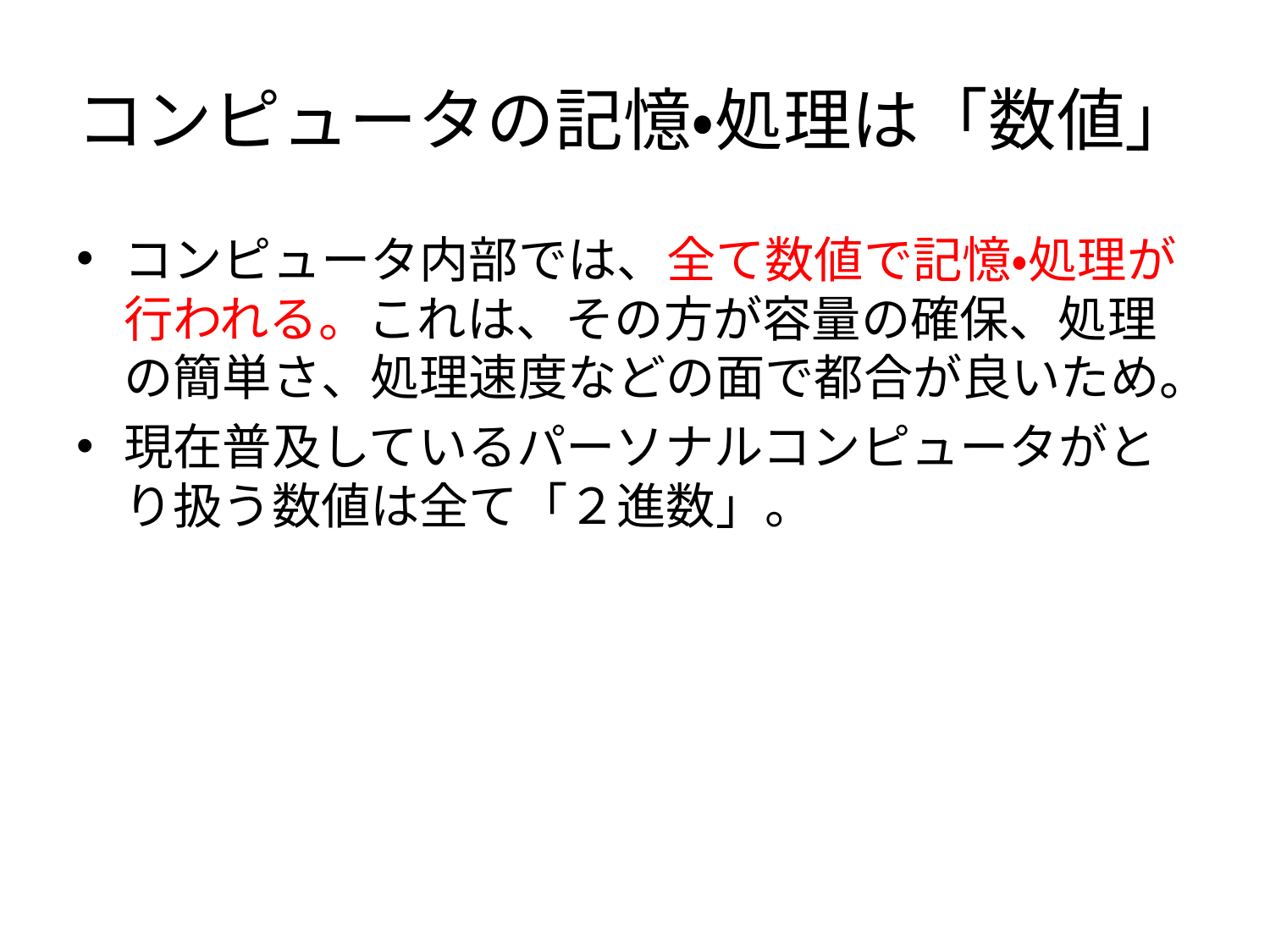

# コンピュータの記憶・処理は「数値」
コンピュータ内部では、全て数値で記憶・処理が行われる。これは、その方が容量の確保、処理の簡単さ、処理速度などの面で都合が良いため。
現在普及しているパーソナルコンピュータがとり扱う数値は全て「２進数」。